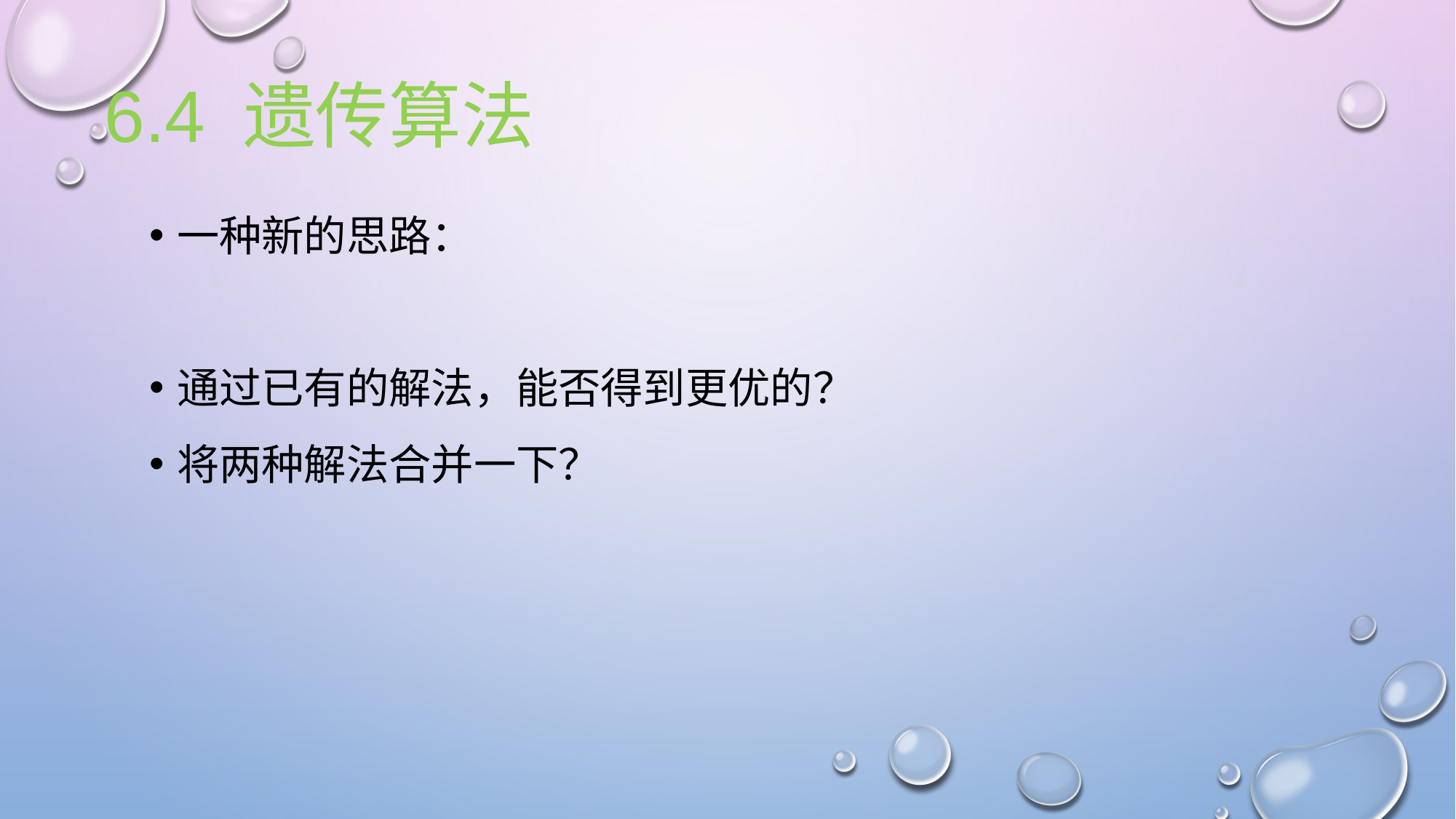

# 6.4 遗传算法
一种新的思路：

通过已有的解法，能否得到更优的？
将两种解法合并一下？